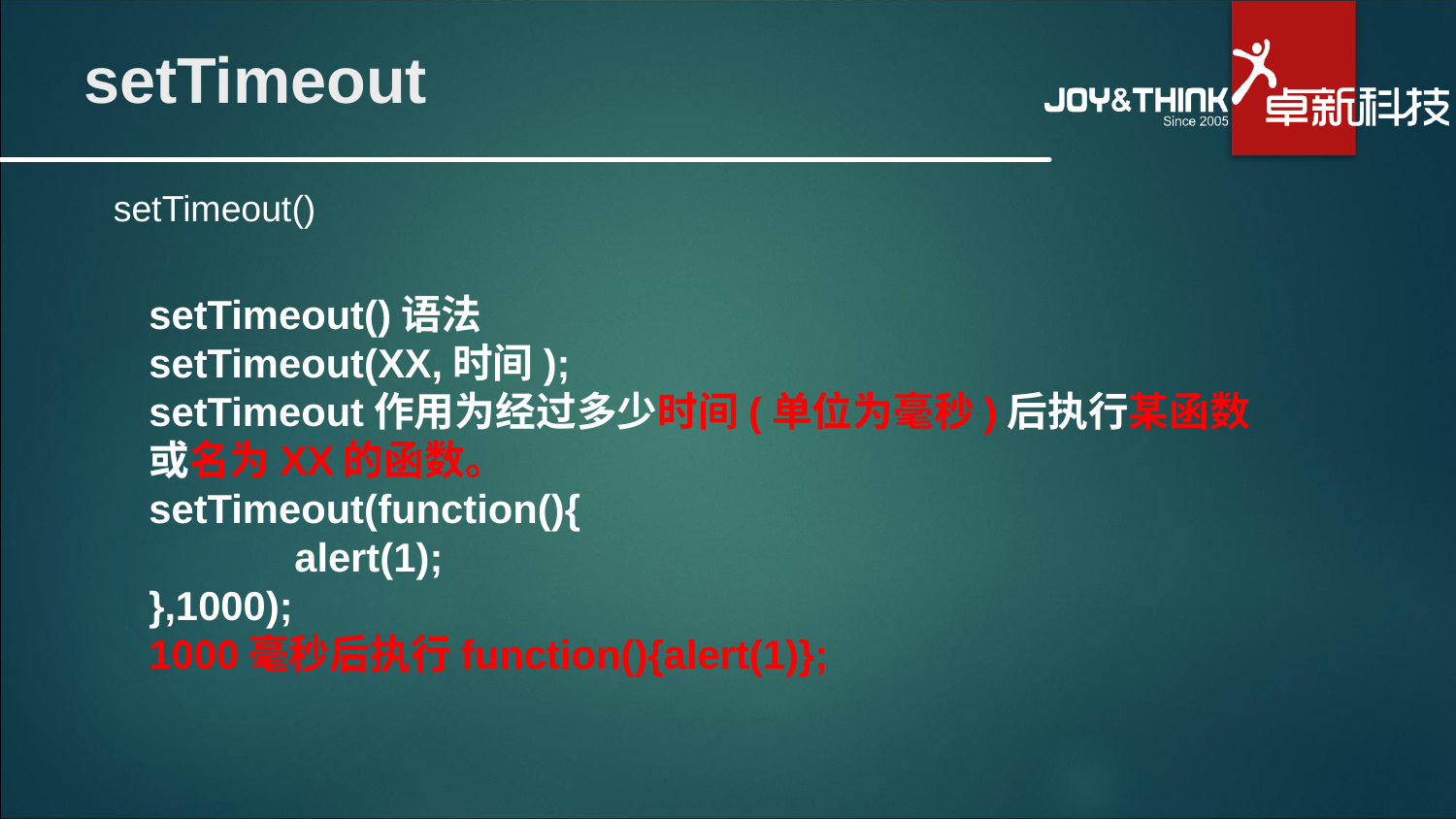

# setTimeout
setTimeout()

setTimeout()语法
setTimeout(XX,时间);
setTimeout作用为经过多少时间(单位为毫秒)后执行某函数或名为XX的函数。
setTimeout(function(){
	alert(1);
},1000);
1000毫秒后执行function(){alert(1)};